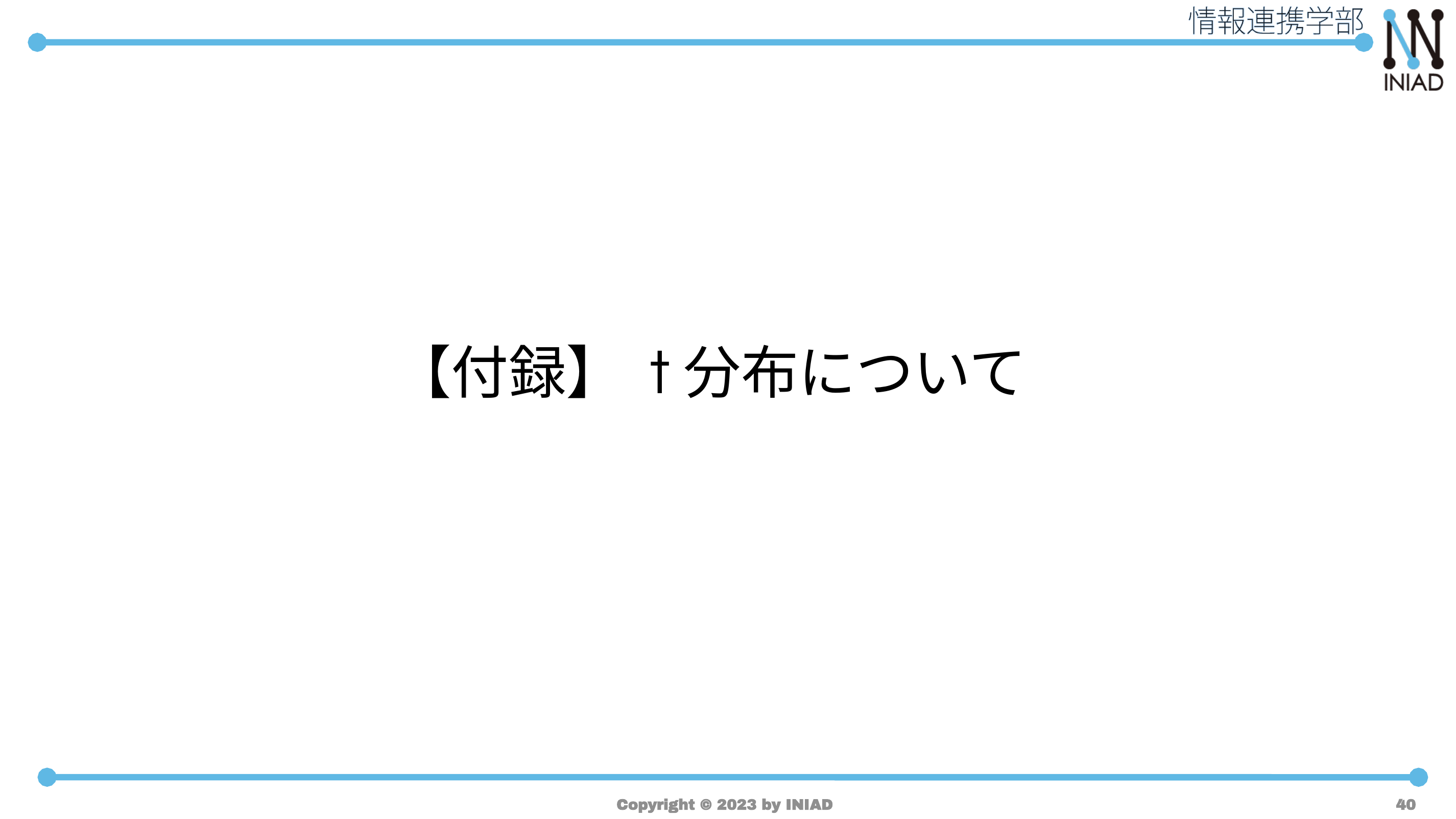

# 【付録】 t分布について
Copyright © 2023 by INIAD
40